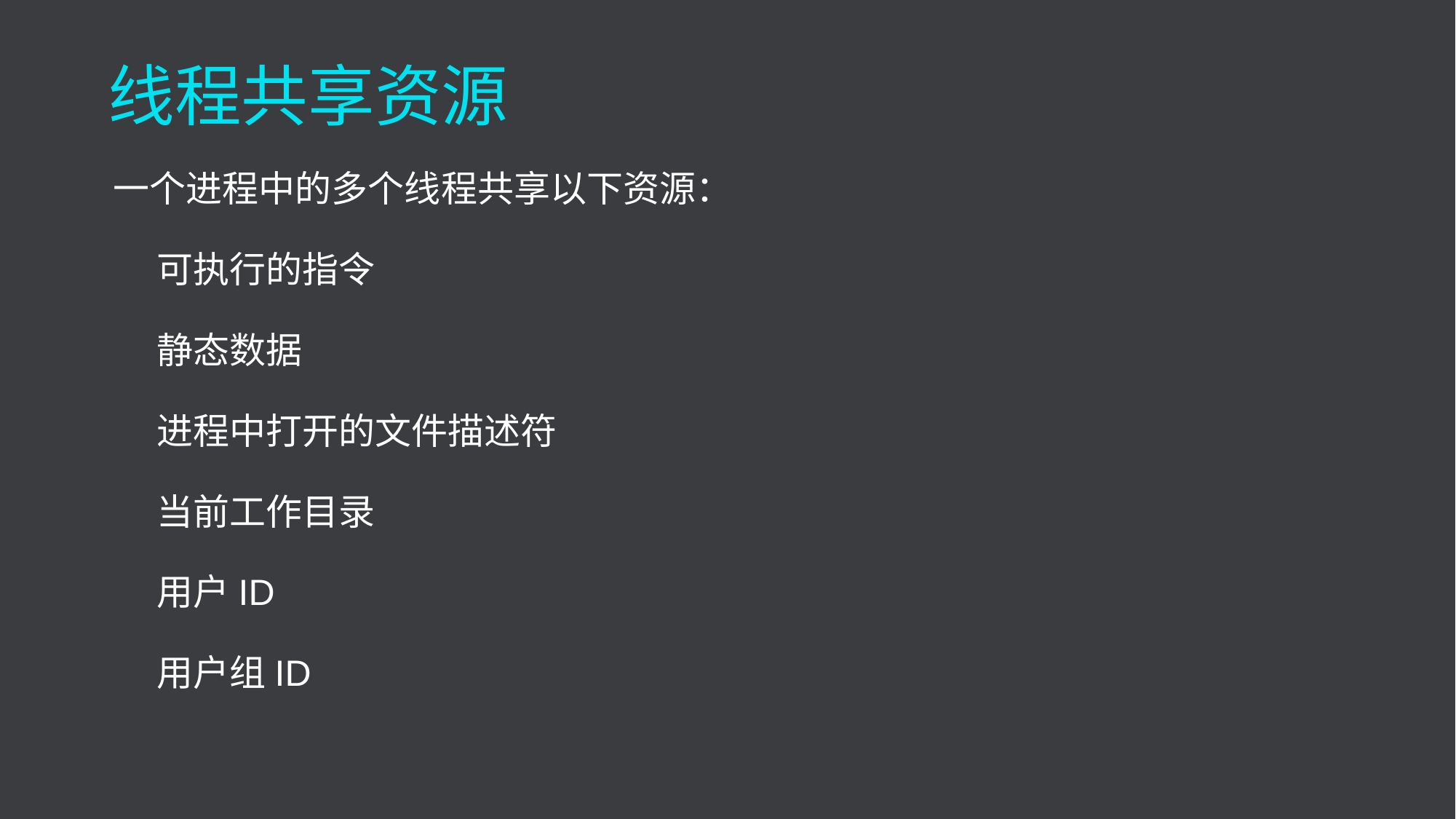

线程共享资源
一个进程中的多个线程共享以下资源：
可执行的指令
静态数据
进程中打开的文件描述符
当前工作目录
用户ID
用户组ID